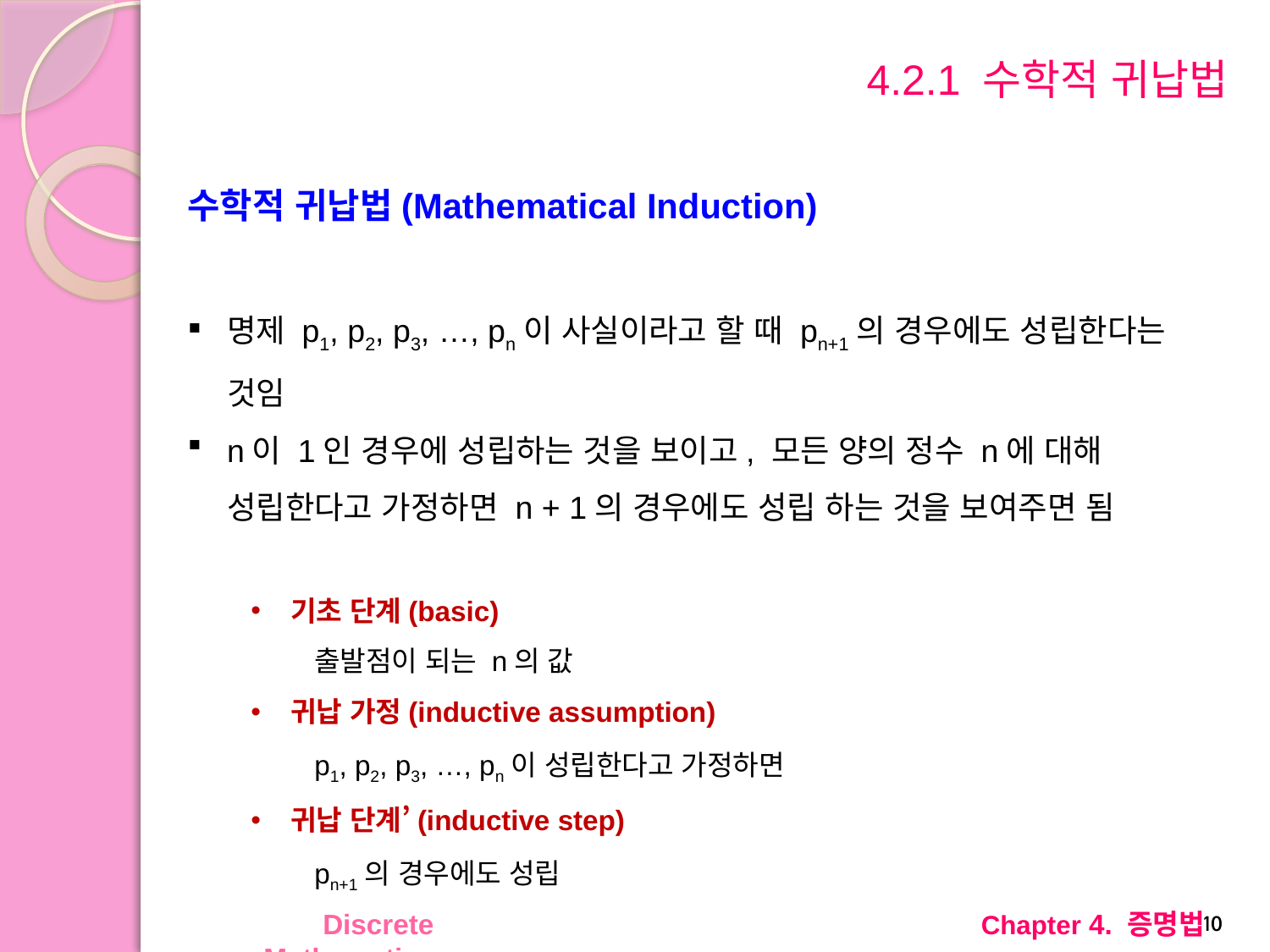

# 4.2.1 수학적 귀납법
수학적 귀납법(Mathematical Induction)

명제 p1, p2, p3, …, pn이 사실이라고 할 때 pn+1의 경우에도 성립한다는 것임
n이 1인 경우에 성립하는 것을 보이고, 모든 양의 정수 n에 대해 성립한다고 가정하면 n + 1의 경우에도 성립 하는 것을 보여주면 됨

기초 단계(basic)
출발점이 되는 n의 값
귀납 가정(inductive assumption)
p1, p2, p3, …, pn이 성립한다고 가정하면
귀납 단계’(inductive step)
pn+1의 경우에도 성립
Discrete Mathematics
Chapter 4. 증명법
10